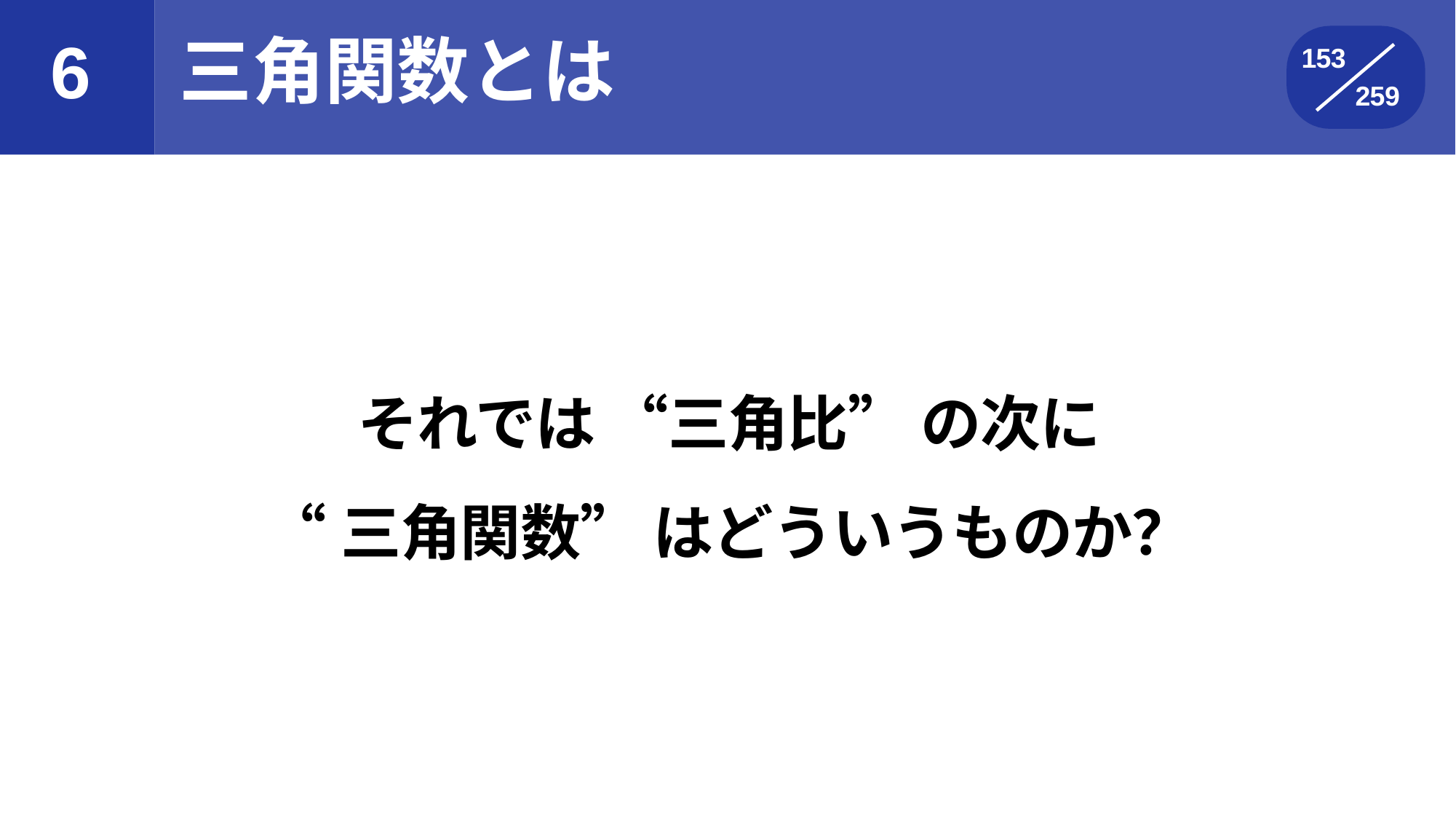

三角関数とは
# 6
153
259
それでは “三角比” の次に
“三角関数” はどういうものか？